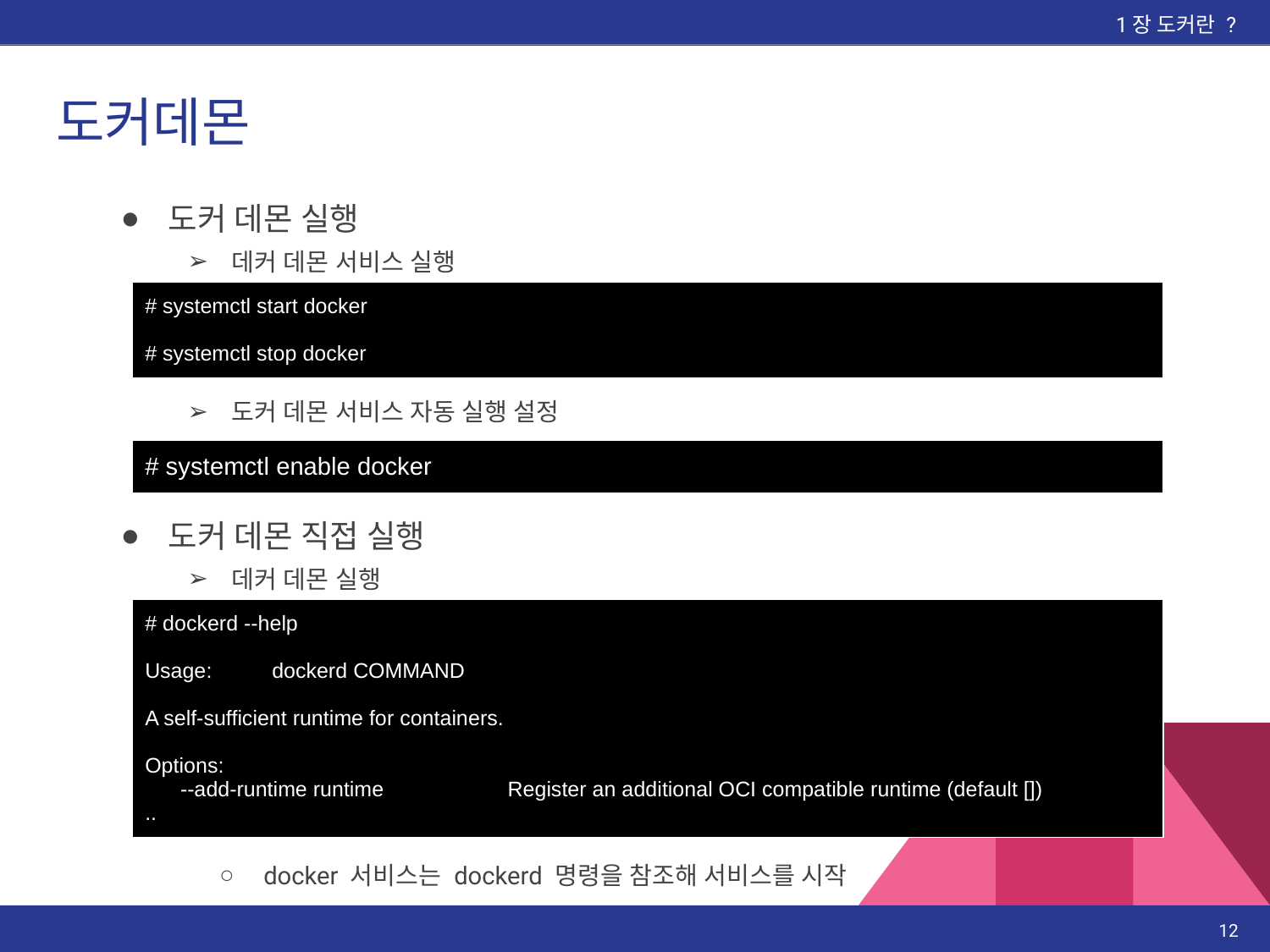

1장 도커란 ?

# 도커데몬
도커 데몬 실행

데커 데몬 서비스 실행
| # systemctl start docker # systemctl stop docker |
| --- |
도커 데몬 서비스 자동 실행 설정
| # systemctl enable docker |
| --- |
도커 데몬 직접 실행

데커 데몬 실행
| # dockerd --help Usage: dockerd COMMAND A self-sufficient runtime for containers. Options: --add-runtime runtime Register an additional OCI compatible runtime (default []) .. |
| --- |
docker 서비스는 dockerd 명령을 참조해 서비스를 시작
12